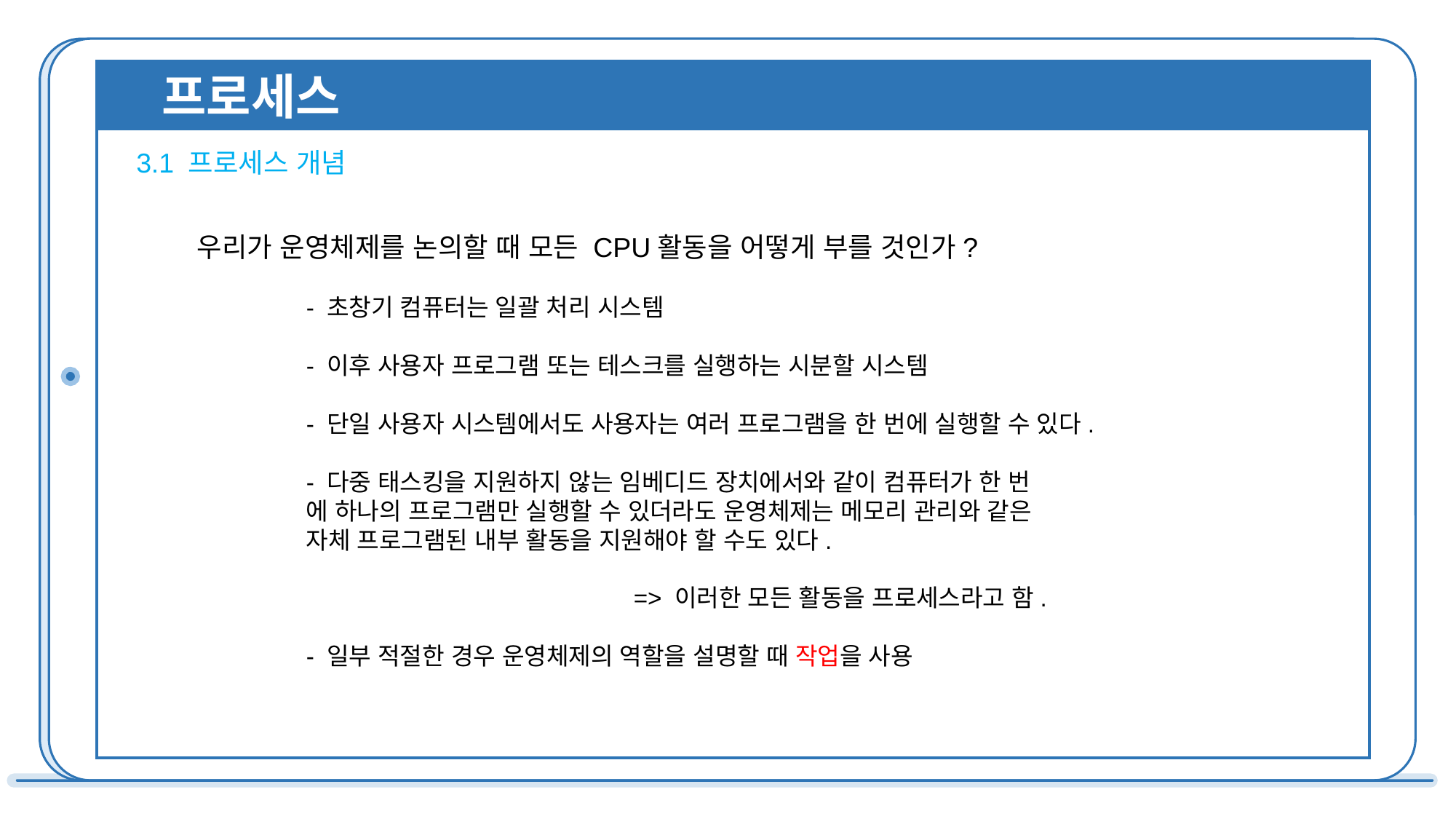

프로세스

3.1 프로세스 개념
우리가 운영체제를 논의할 때 모든 CPU활동을 어떻게 부를 것인가?

	- 초창기 컴퓨터는 일괄 처리 시스템

	- 이후 사용자 프로그램 또는 테스크를 실행하는 시분할 시스템

	- 단일 사용자 시스템에서도 사용자는 여러 프로그램을 한 번에 실행할 수 있다.

	- 다중 태스킹을 지원하지 않는 임베디드 장치에서와 같이 컴퓨터가 한 번
	에 하나의 프로그램만 실행할 수 있더라도 운영체제는 메모리 관리와 같은
	자체 프로그램된 내부 활동을 지원해야 할 수도 있다.

				=> 이러한 모든 활동을 프로세스라고 함.

	- 일부 적절한 경우 운영체제의 역할을 설명할 때 작업을 사용